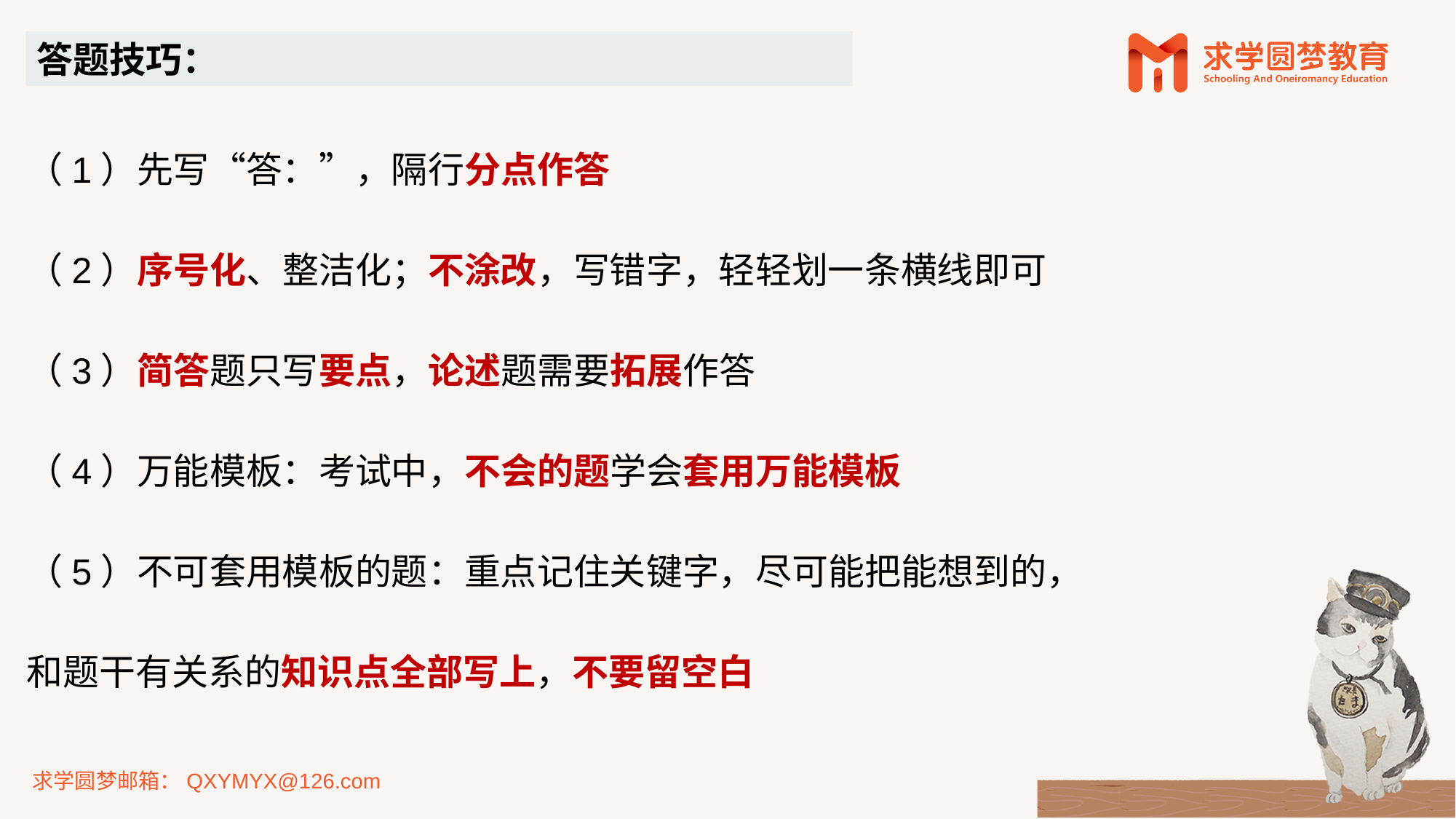

答题技巧：
（1）先写“答：”，隔行分点作答
（2）序号化、整洁化；不涂改，写错字，轻轻划一条横线即可
（3）简答题只写要点，论述题需要拓展作答
（4）万能模板：考试中，不会的题学会套用万能模板
（5）不可套用模板的题：重点记住关键字，尽可能把能想到的，和题干有关系的知识点全部写上，不要留空白